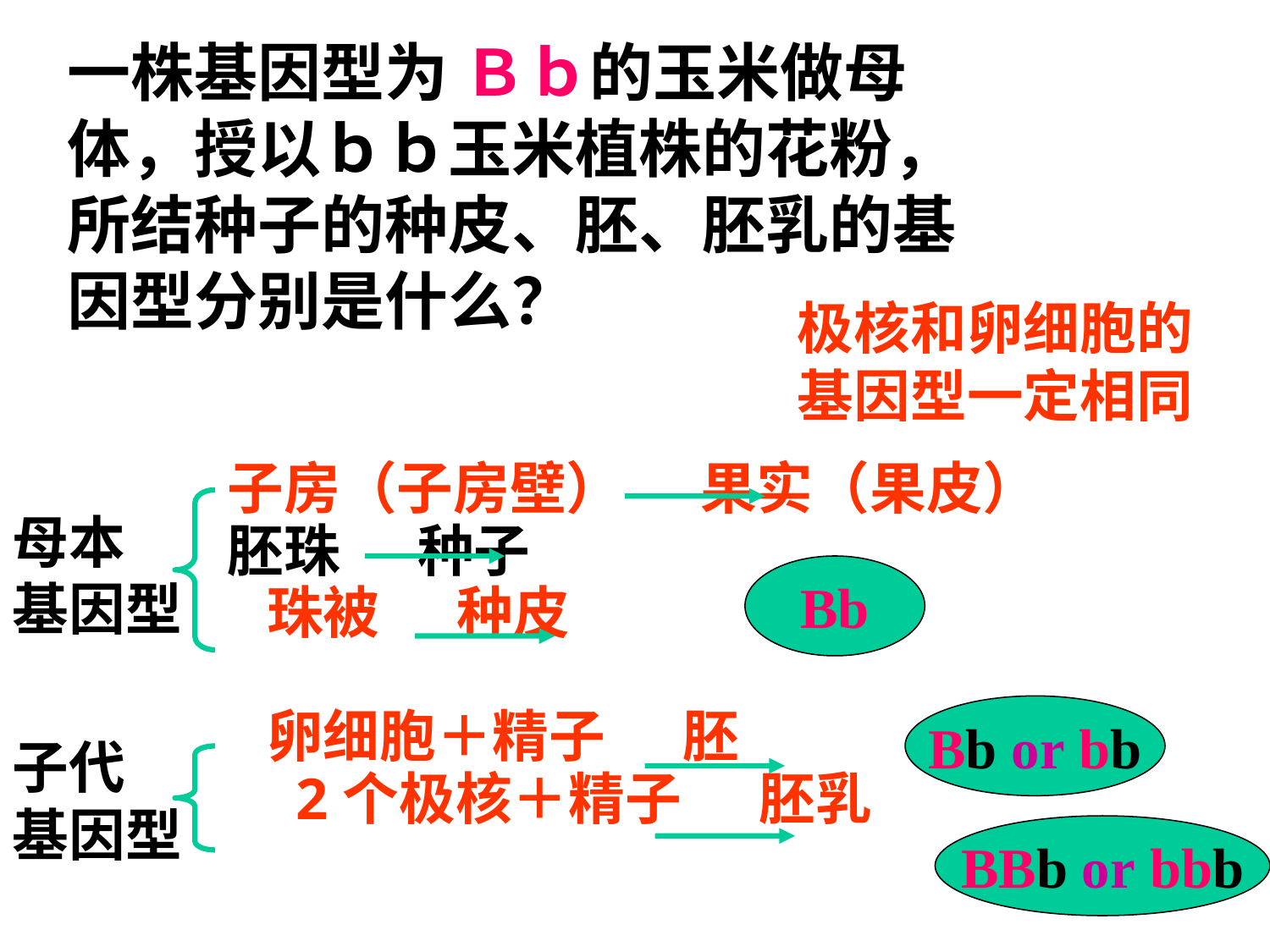

一株基因型为 Ｂｂ的玉米做母体，授以ｂｂ玉米植株的花粉，所结种子的种皮、胚、胚乳的基因型分别是什么？
极核和卵细胞的基因型一定相同
子房（子房壁）      果实（果皮）
胚珠      种子
  珠被      种皮

  卵细胞＋精子      胚
  2个极核＋精子      胚乳

母本  基因型

Bb

Bb or bb
子代  基因型

BBb or bbb